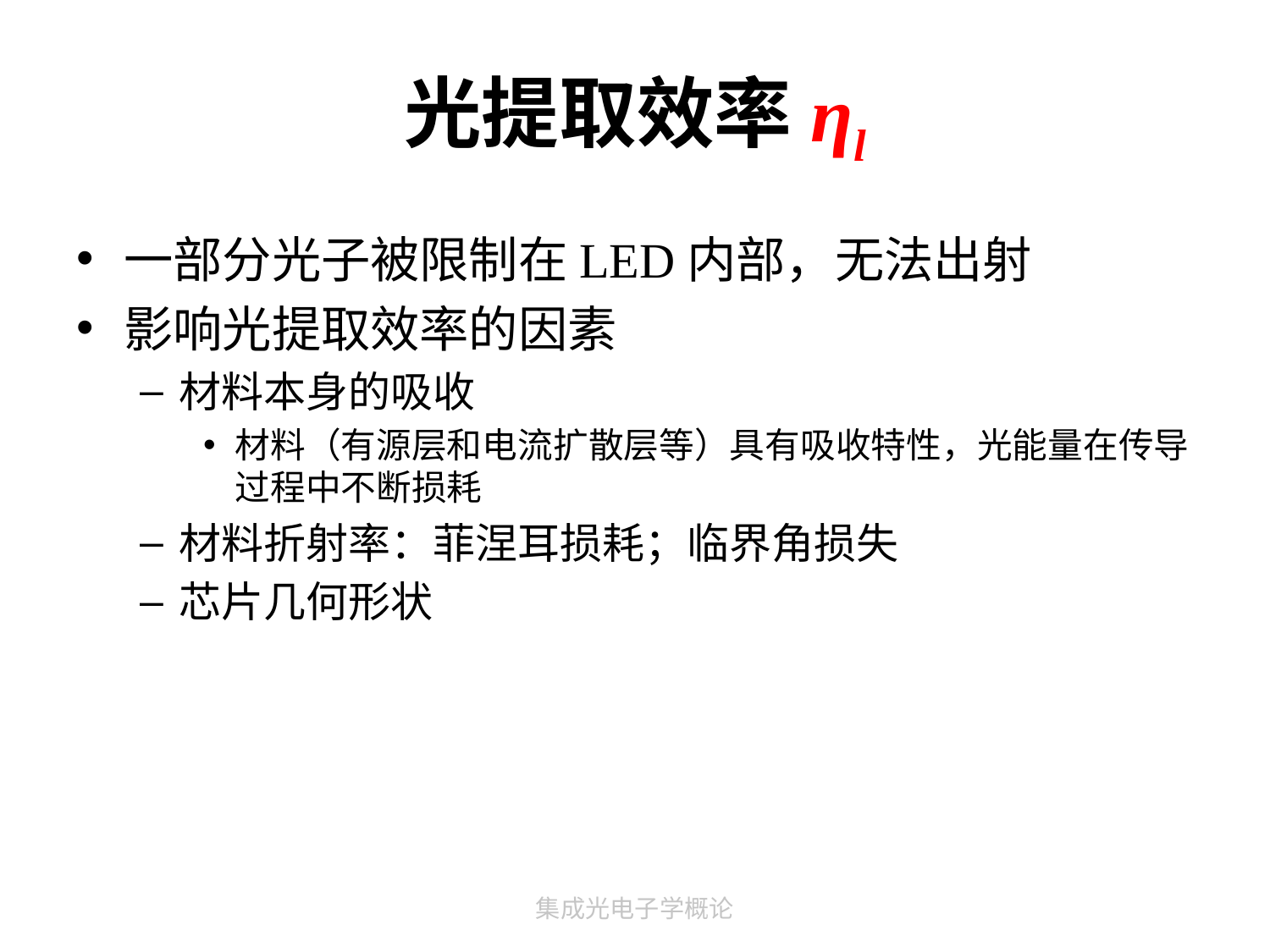

# 光提取效率ηl
一部分光子被限制在LED内部，无法出射
影响光提取效率的因素
材料本身的吸收
材料（有源层和电流扩散层等）具有吸收特性，光能量在传导过程中不断损耗
材料折射率：菲涅耳损耗；临界角损失
芯片几何形状

集成光电子学概论
27